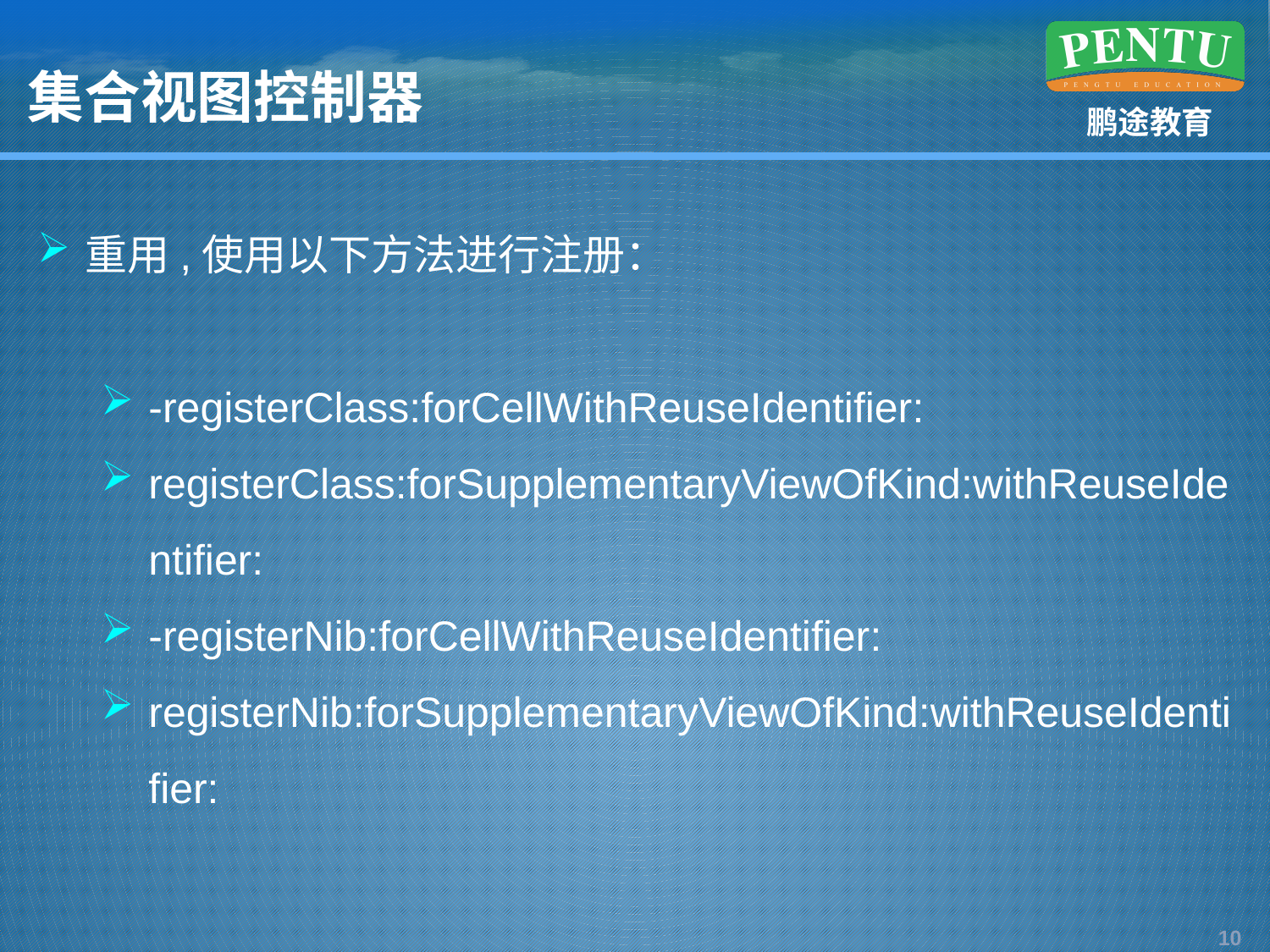

# 集合视图控制器
重用,使用以下方法进行注册：

-registerClass:forCellWithReuseIdentifier:
registerClass:forSupplementaryViewOfKind:withReuseIdentifier:
-registerNib:forCellWithReuseIdentifier:
registerNib:forSupplementaryViewOfKind:withReuseIdentifier:
10